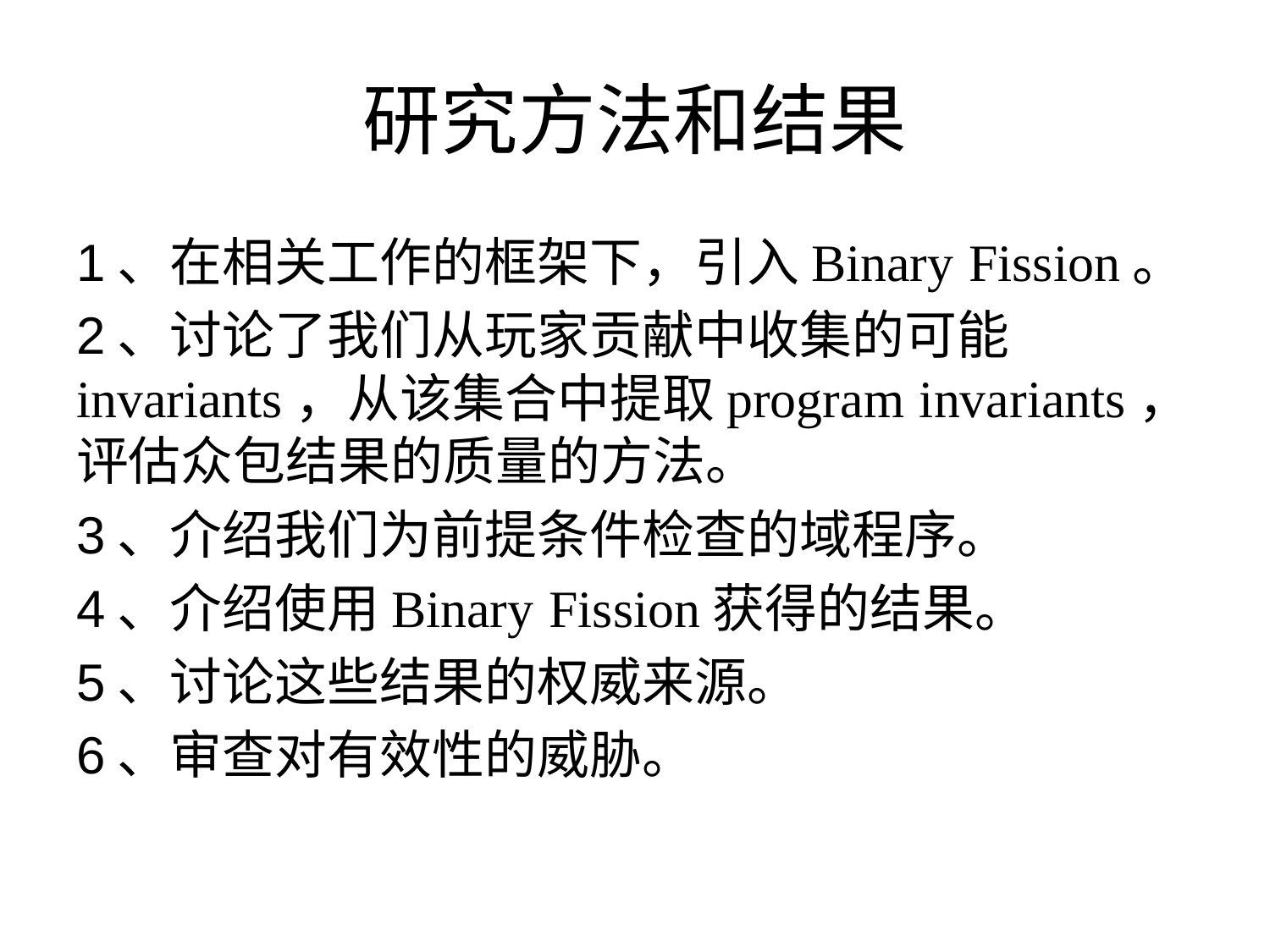

# 研究方法和结果
1、在相关工作的框架下，引入Binary Fission。
2、讨论了我们从玩家贡献中收集的可能invariants，从该集合中提取program invariants，评估众包结果的质量的方法。
3、介绍我们为前提条件检查的域程序。
4、介绍使用Binary Fission获得的结果。
5、讨论这些结果的权威来源。
6、审查对有效性的威胁。